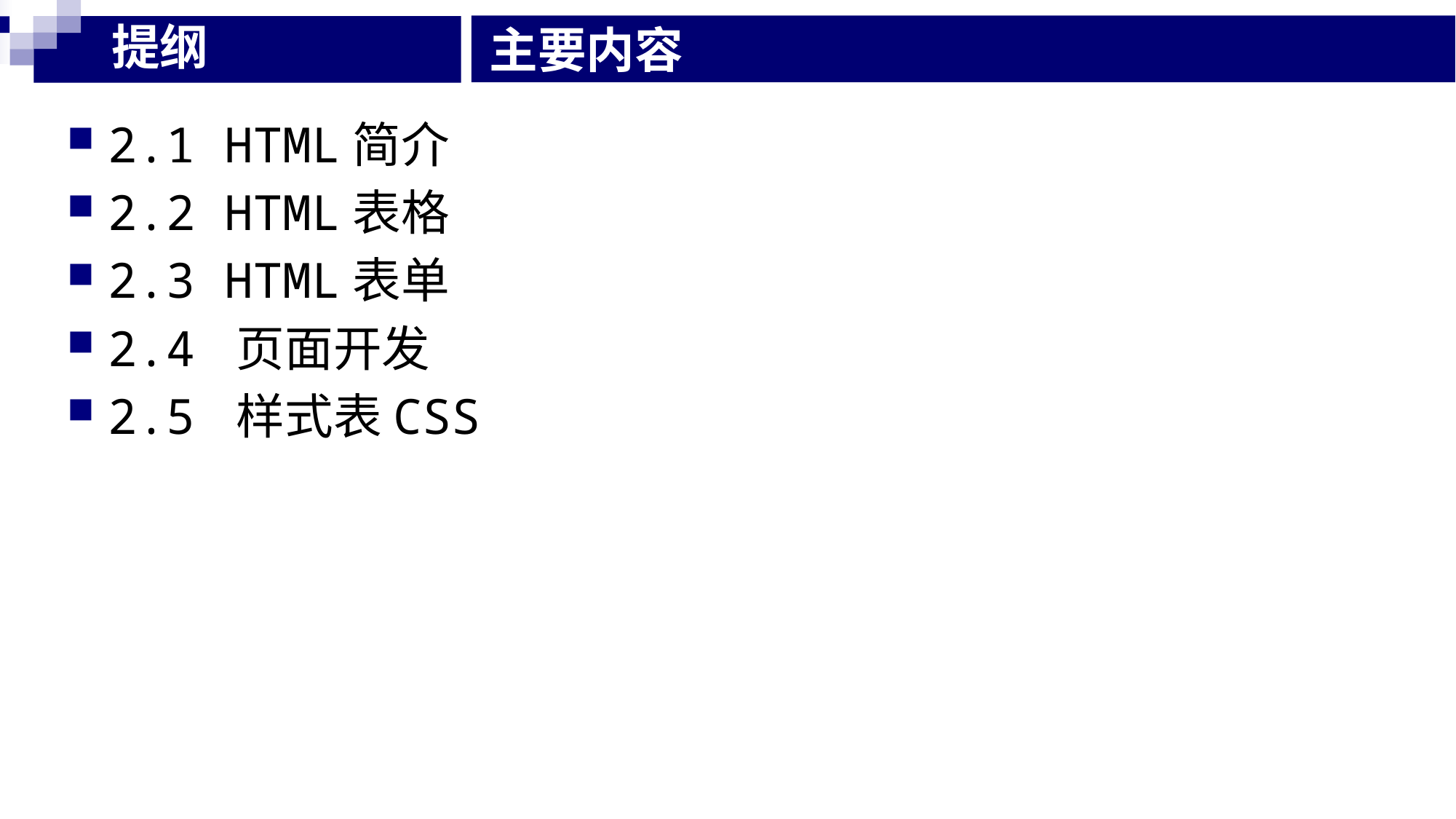

提纲
# 主要内容
2.1 HTML简介
2.2 HTML表格
2.3 HTML表单
2.4 页面开发
2.5 样式表CSS